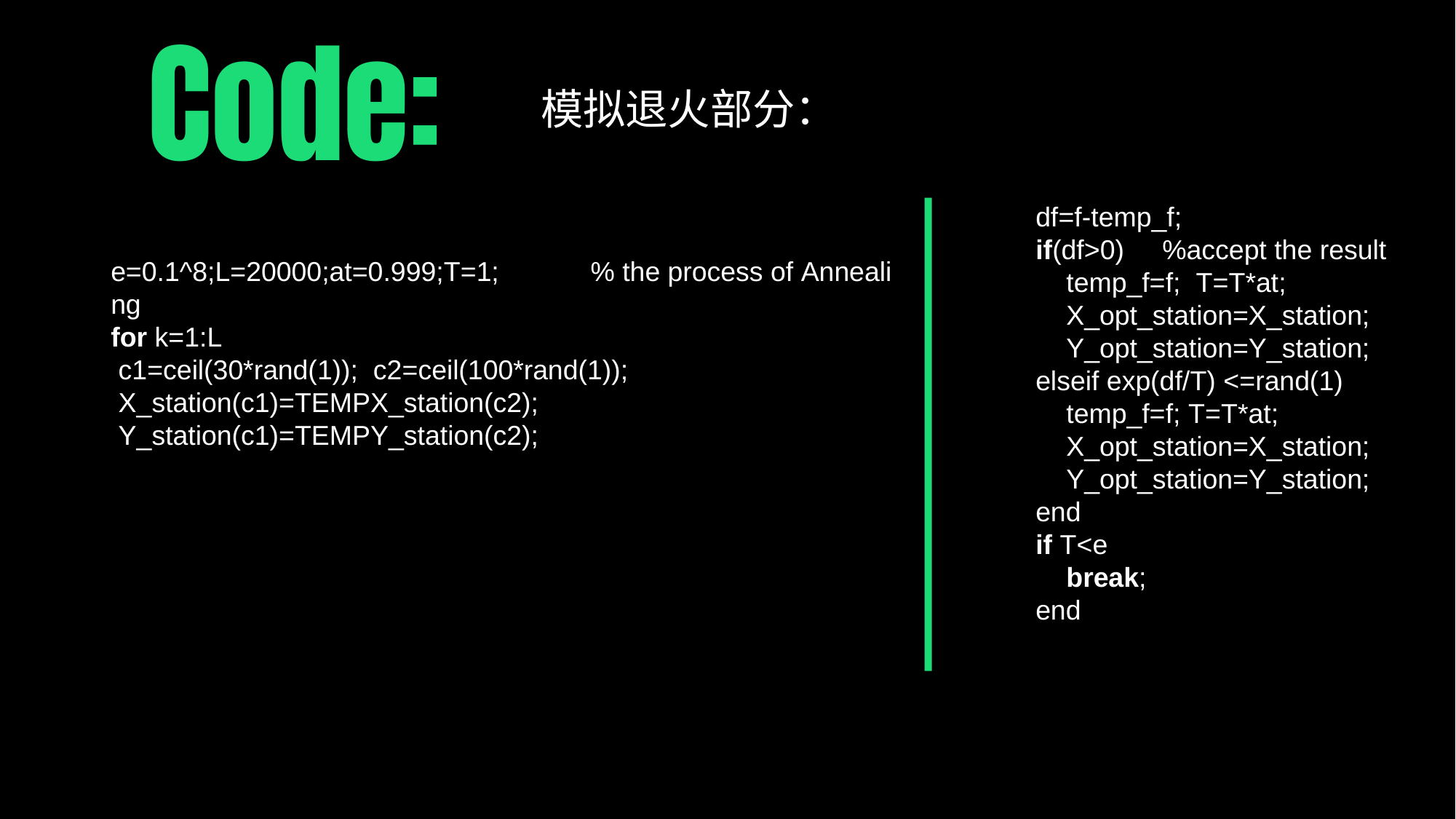

Code:
模拟退火部分：
df=f-temp_f;
if(df>0)     %accept the result
    temp_f=f;  T=T*at;
    X_opt_station=X_station;
    Y_opt_station=Y_station;
elseif exp(df/T) <=rand(1)
    temp_f=f; T=T*at;
    X_opt_station=X_station;
    Y_opt_station=Y_station;
end
if T<e
    break;
end

e=0.1^8;L=20000;at=0.999;T=1;            % the process of Annealing
for k=1:L
 c1=ceil(30*rand(1));  c2=ceil(100*rand(1));
 X_station(c1)=TEMPX_station(c2);
 Y_station(c1)=TEMPY_station(c2);